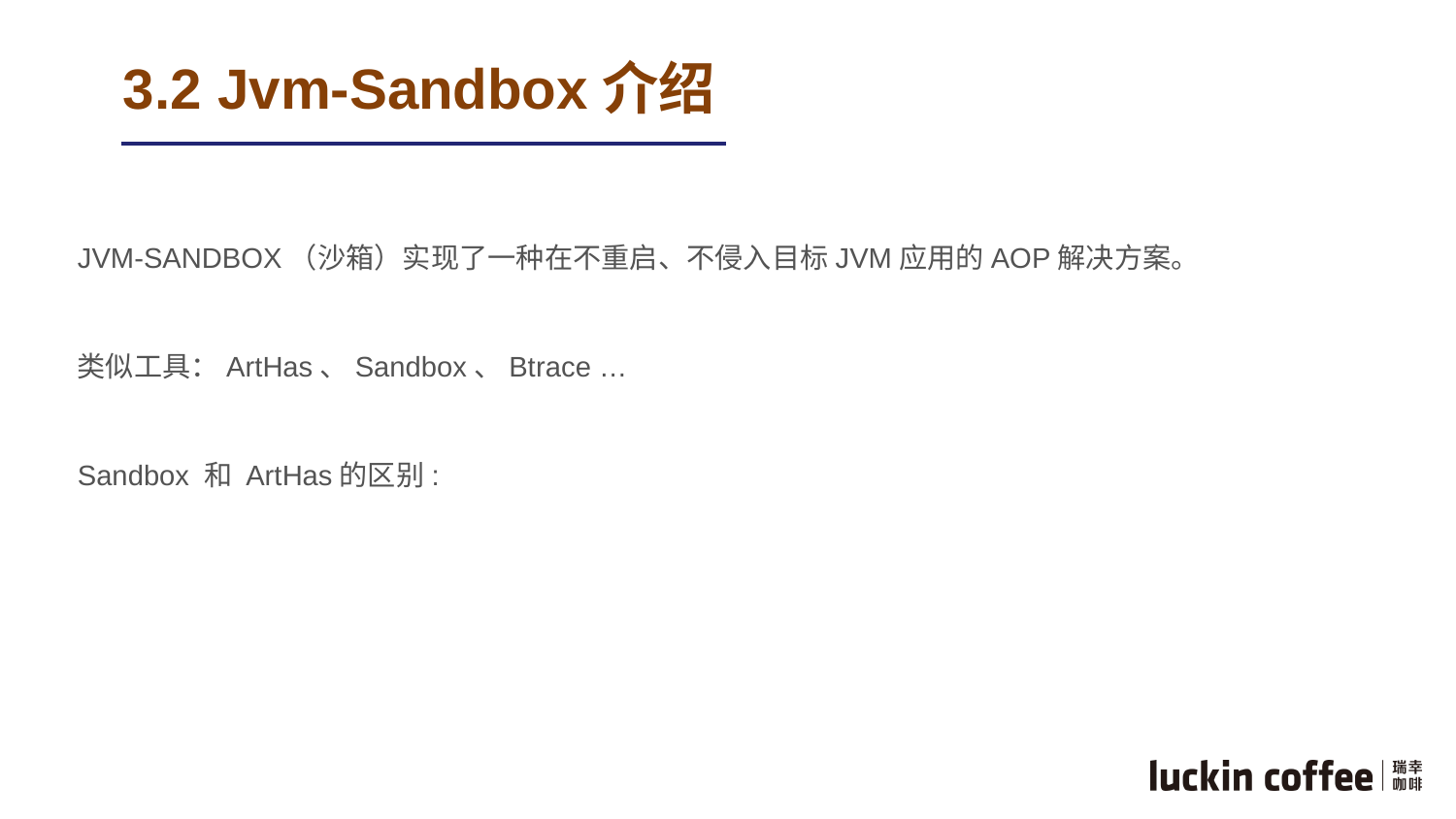

# 3.2 Jvm-Sandbox介绍

JVM-SANDBOX（沙箱）实现了一种在不重启、不侵入目标JVM应用的AOP解决方案。

类似工具：ArtHas、Sandbox、Btrace …

Sandbox 和 ArtHas的区别: